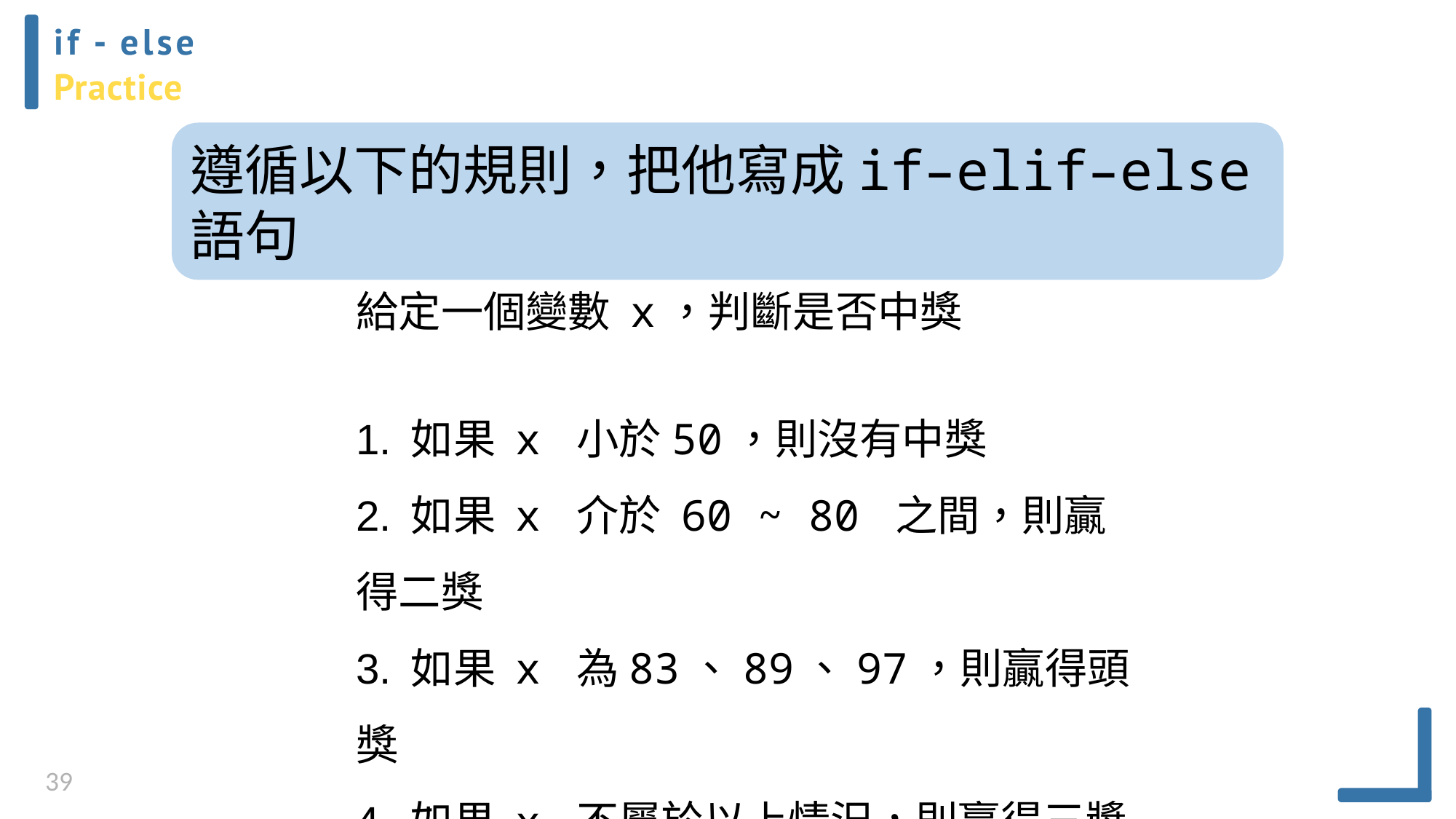

if - else
Practice
遵循以下的規則，把他寫成if–elif–else 語句

給定一個變數 x，判斷是否中獎

 如果 x 小於50，則沒有中獎
 如果 x 介於 60 ~ 80 之間，則贏得二獎
 如果 x 為83、89、97，則贏得頭獎
 如果 x 不屬於以上情況，則贏得三獎

39